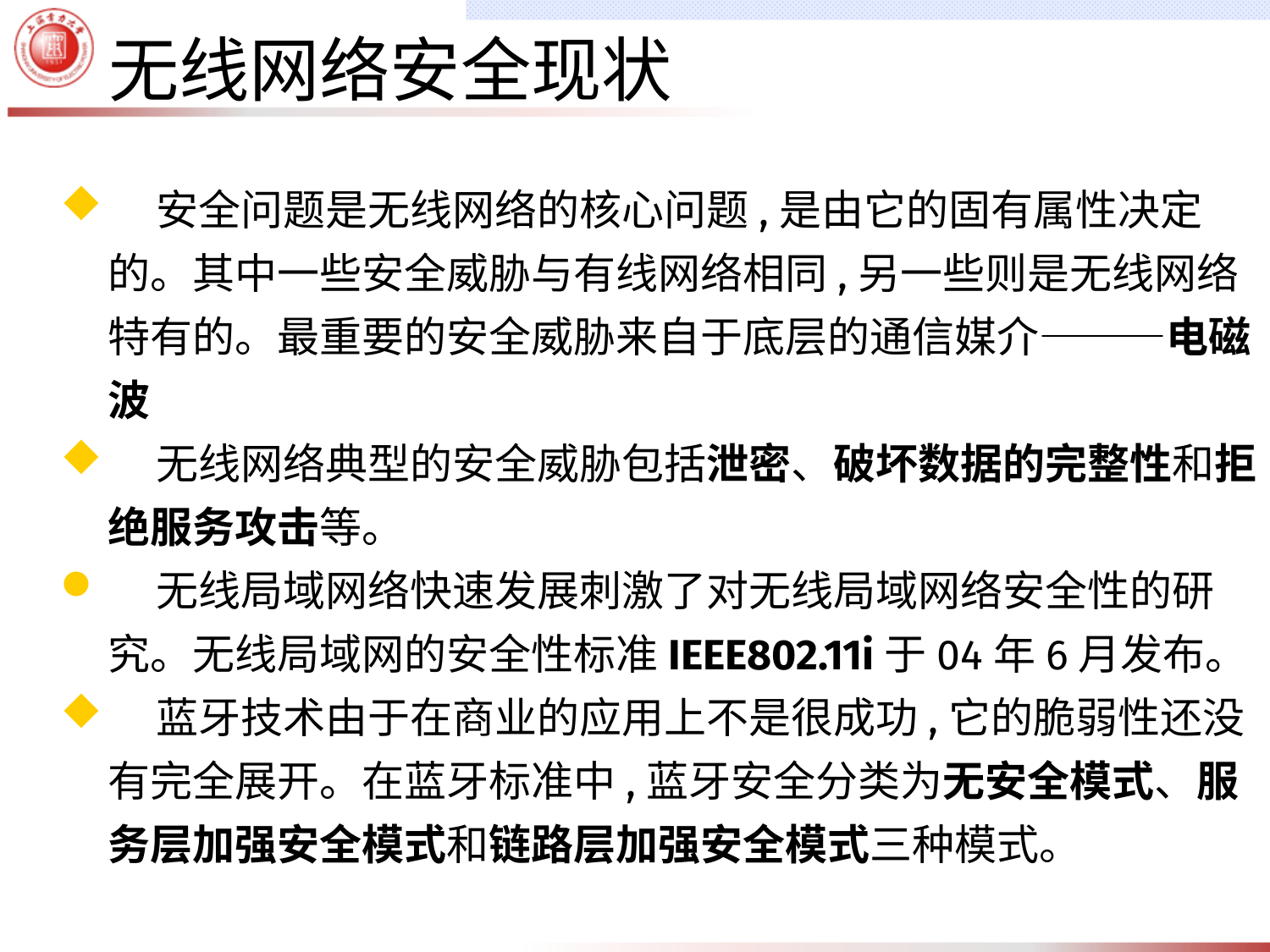

无线网络安全现状
    安全问题是无线网络的核心问题,是由它的固有属性决定的。其中一些安全威胁与有线网络相同,另一些则是无线网络特有的。最重要的安全威胁来自于底层的通信媒介———电磁波
    无线网络典型的安全威胁包括泄密、破坏数据的完整性和拒绝服务攻击等。
    无线局域网络快速发展刺激了对无线局域网络安全性的研究。无线局域网的安全性标准IEEE802.11i于04年6月发布。
    蓝牙技术由于在商业的应用上不是很成功,它的脆弱性还没有完全展开。在蓝牙标准中,蓝牙安全分类为无安全模式、服务层加强安全模式和链路层加强安全模式三种模式。